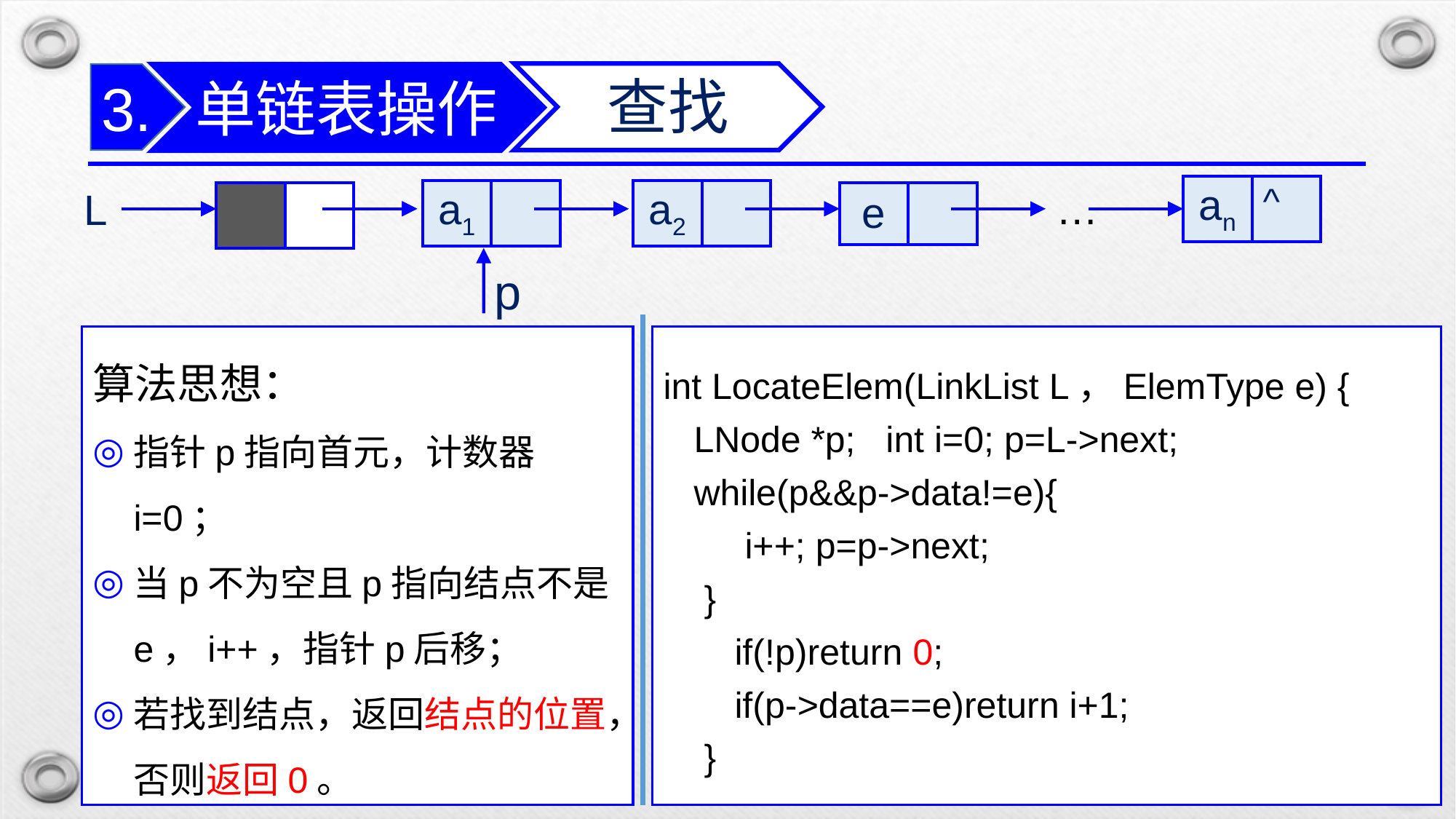

单链表操作

查找
3.
| an | ^ |
| --- | --- |
…
L
| a1 |  |
| --- | --- |
| a2 |  |
| --- | --- |
| e |  |
| --- | --- |
|  |  |
| --- | --- |

p
算法思想：
指针p指向首元，计数器i=0；
当p不为空且p指向结点不是e，i++，指针p后移；
若找到结点，返回结点的位置，否则返回0。
int LocateElem(LinkList L，ElemType e) {
   LNode *p;   int i=0; p=L->next;
   while(p&&p->data!=e){
        i++; p=p->next;
    }
       if(!p)return 0;
       if(p->data==e)return i+1;
    }